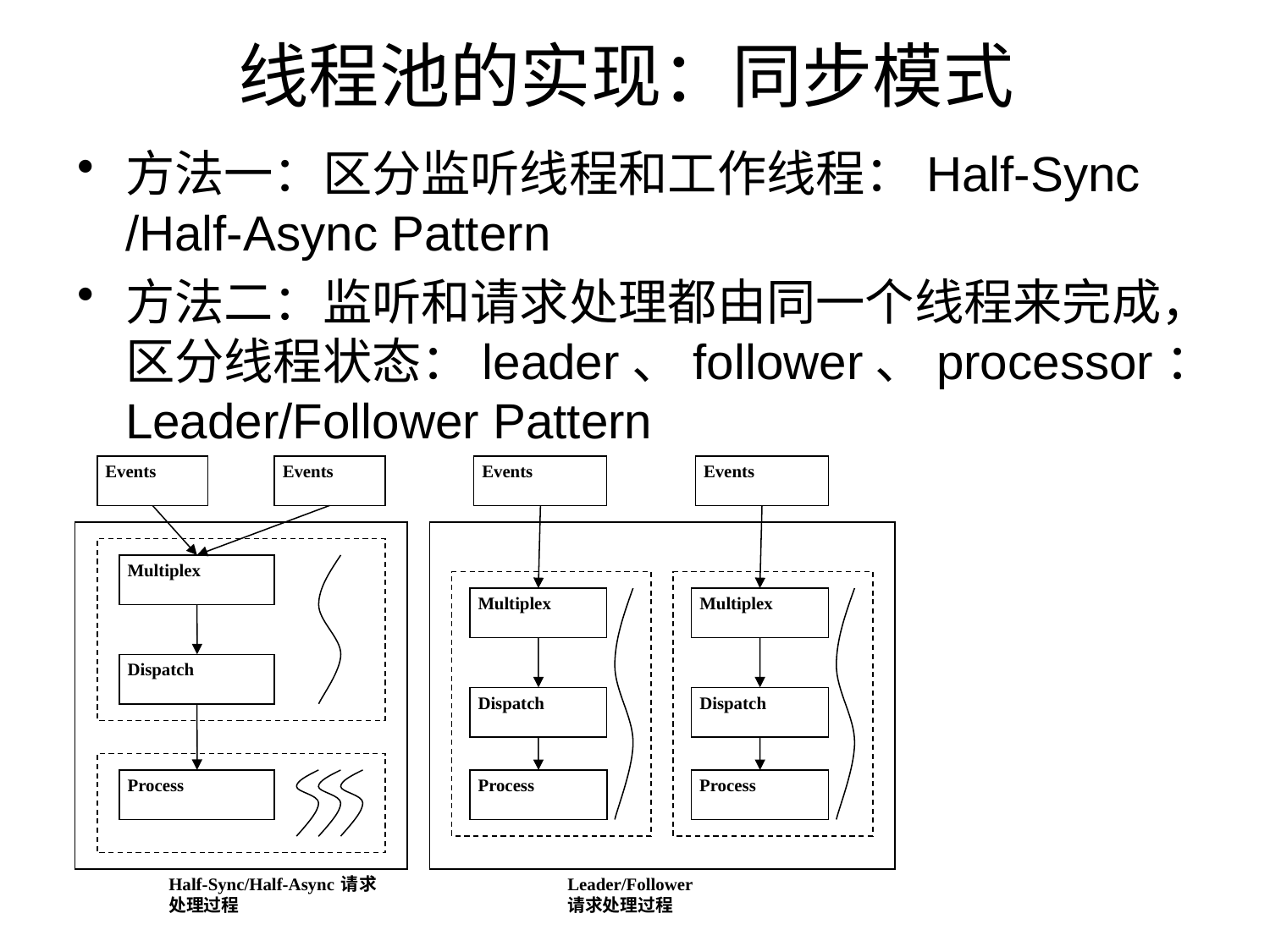

# 线程池的实现：同步模式
方法一：区分监听线程和工作线程：Half-Sync /Half-Async Pattern
方法二：监听和请求处理都由同一个线程来完成，区分线程状态：leader、follower、processor：Leader/Follower Pattern

Events
Events

Multiplex

Dispatch

Process

Half-Sync/Half-Async请求处理过程
Events
Events

Multiplex

Dispatch
Process

Multiplex

Dispatch
Process

Leader/Follower
请求处理过程